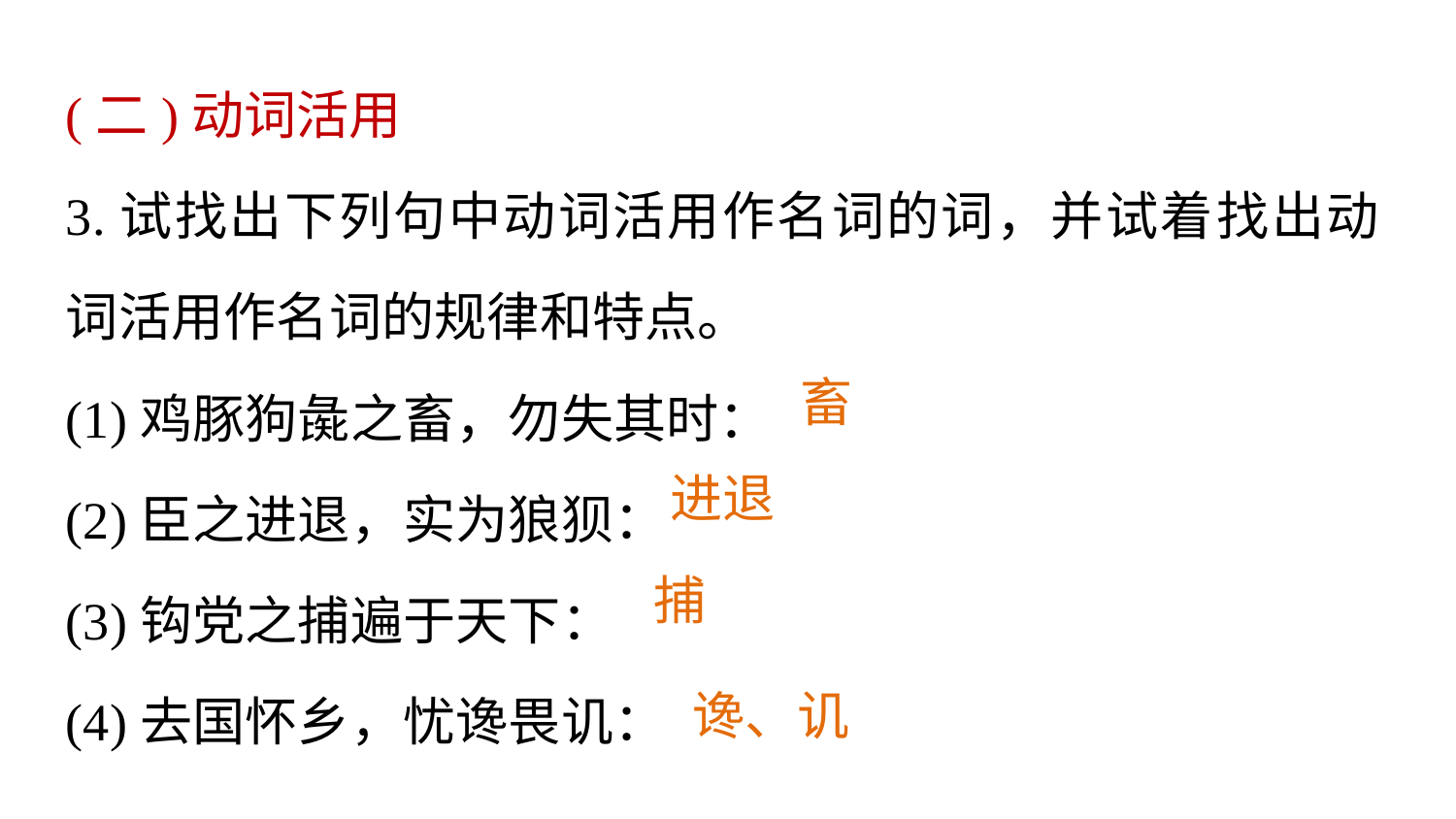

(二)动词活用
3.试找出下列句中动词活用作名词的词，并试着找出动词活用作名词的规律和特点。
(1)鸡豚狗彘之畜，勿失其时：
(2)臣之进退，实为狼狈：
(3)钩党之捕遍于天下：
(4)去国怀乡，忧谗畏讥：
畜
进退
捕
谗、讥